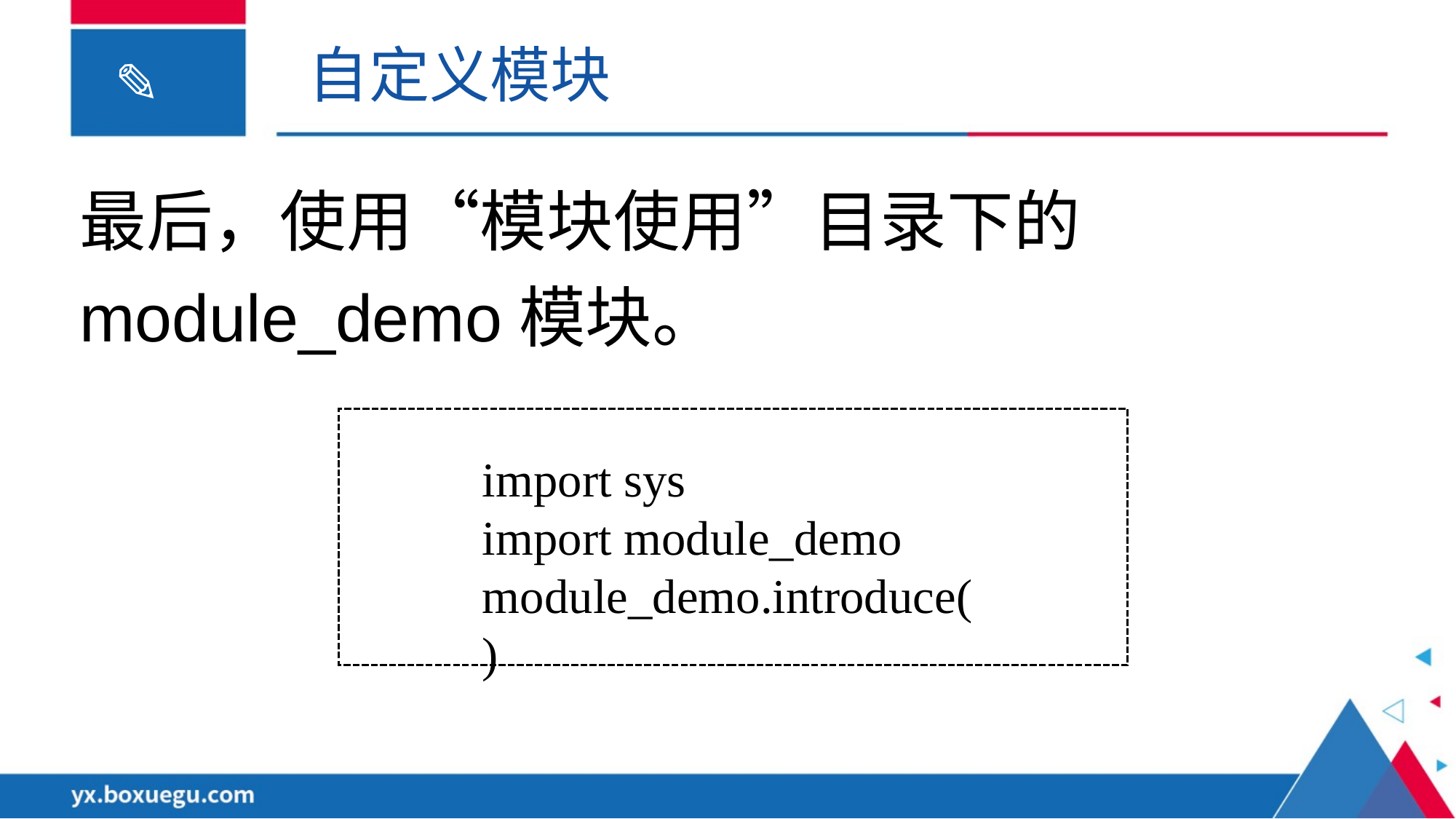

自定义模块
最后，使用“模块使用”目录下的module_demo模块。

import sys
import module_demo
module_demo.introduce()